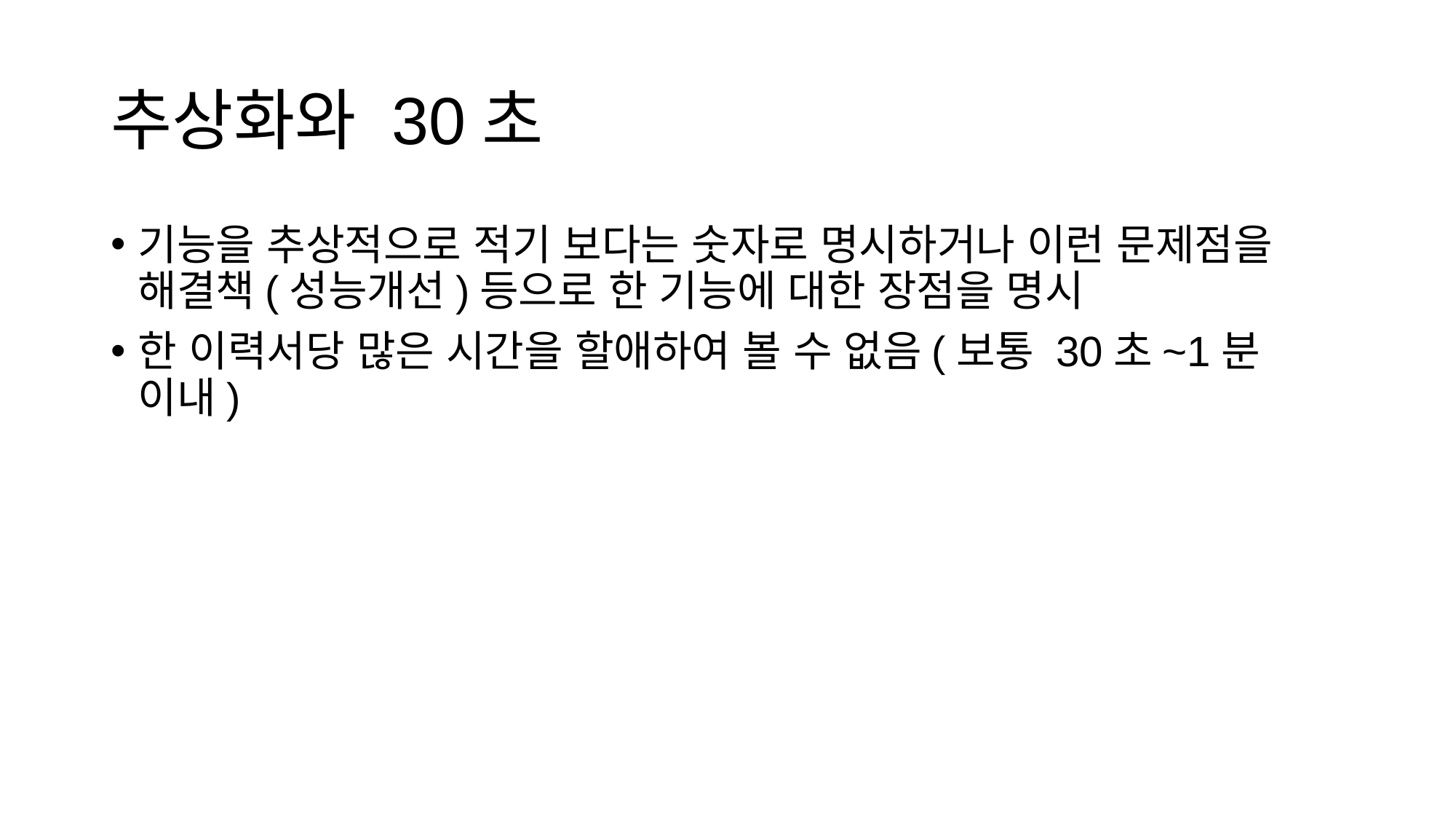

# 추상화와 30초
기능을 추상적으로 적기 보다는 숫자로 명시하거나 이런 문제점을 해결책(성능개선)등으로 한 기능에 대한 장점을 명시
한 이력서당 많은 시간을 할애하여 볼 수 없음(보통 30초~1분 이내)